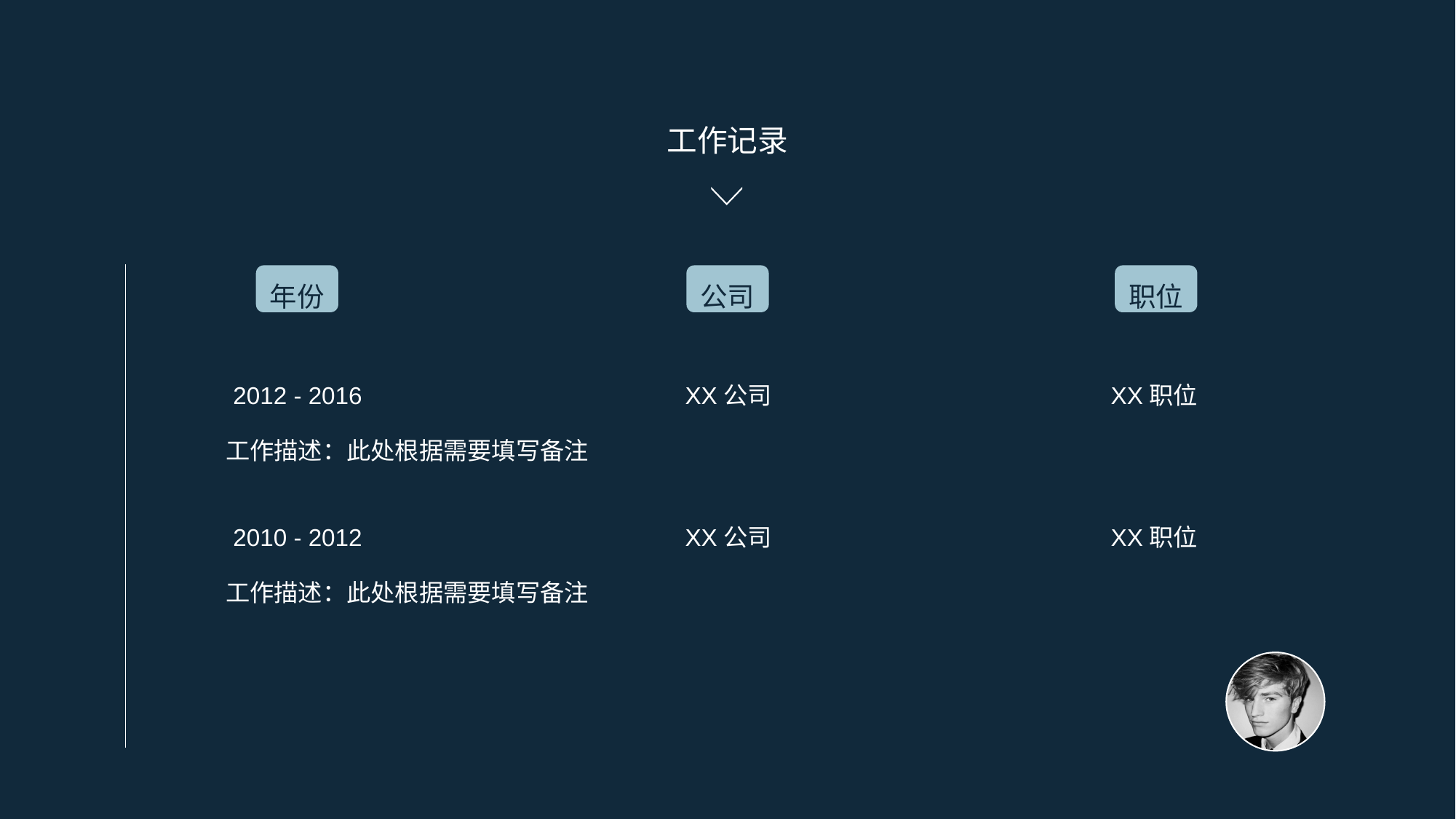

工作记录

年份

公司

职位

2012 - 2016
XX公司
XX职位
工作描述：此处根据需要填写备注

2010 - 2012
XX公司
XX职位
工作描述：此处根据需要填写备注